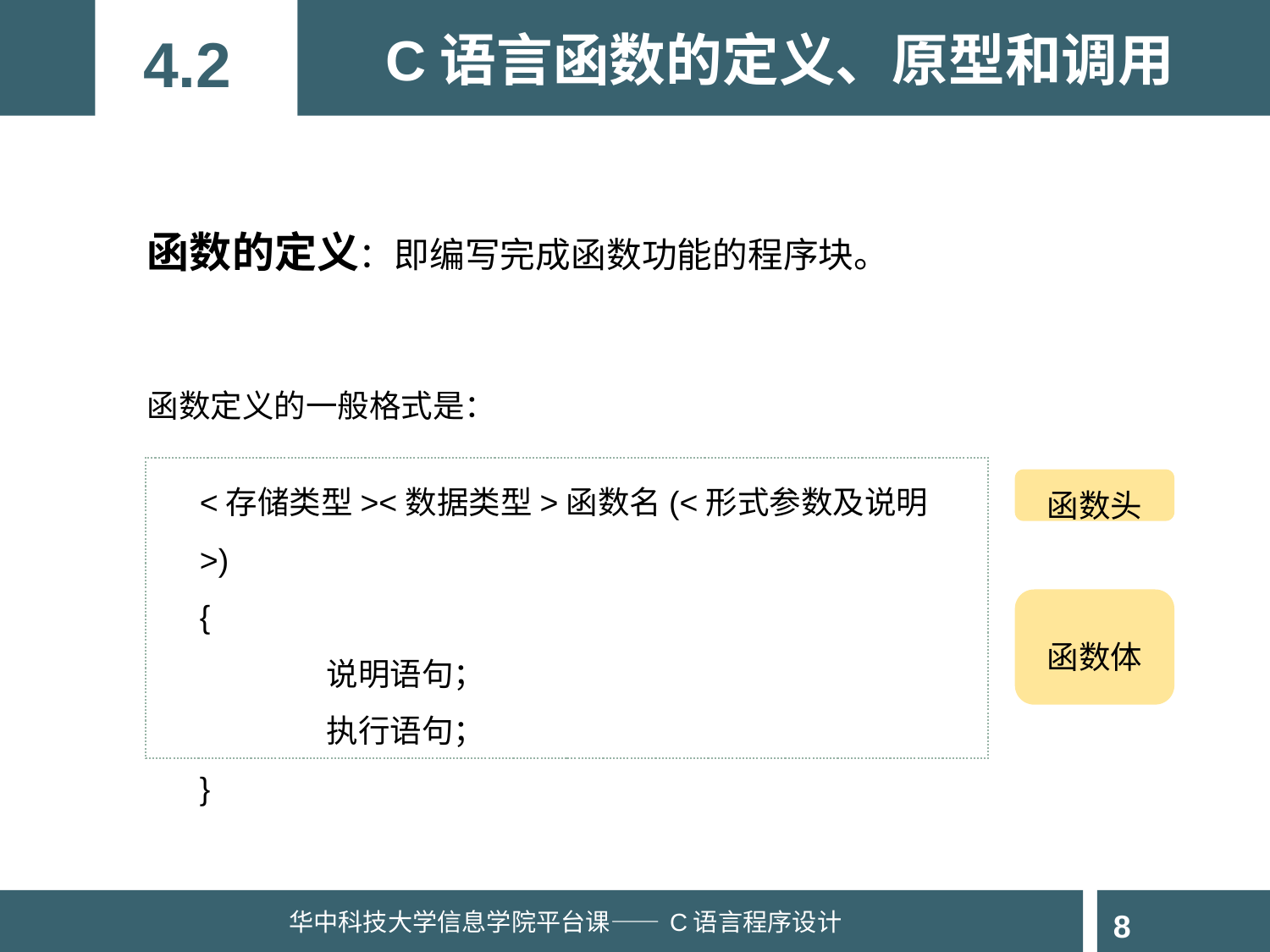

4.2
C语言函数的定义、原型和调用
函数的定义：即编写完成函数功能的程序块。
函数定义的一般格式是：

<存储类型><数据类型>函数名(<形式参数及说明>)
{
	说明语句；
	执行语句；
}
函数头
函数体